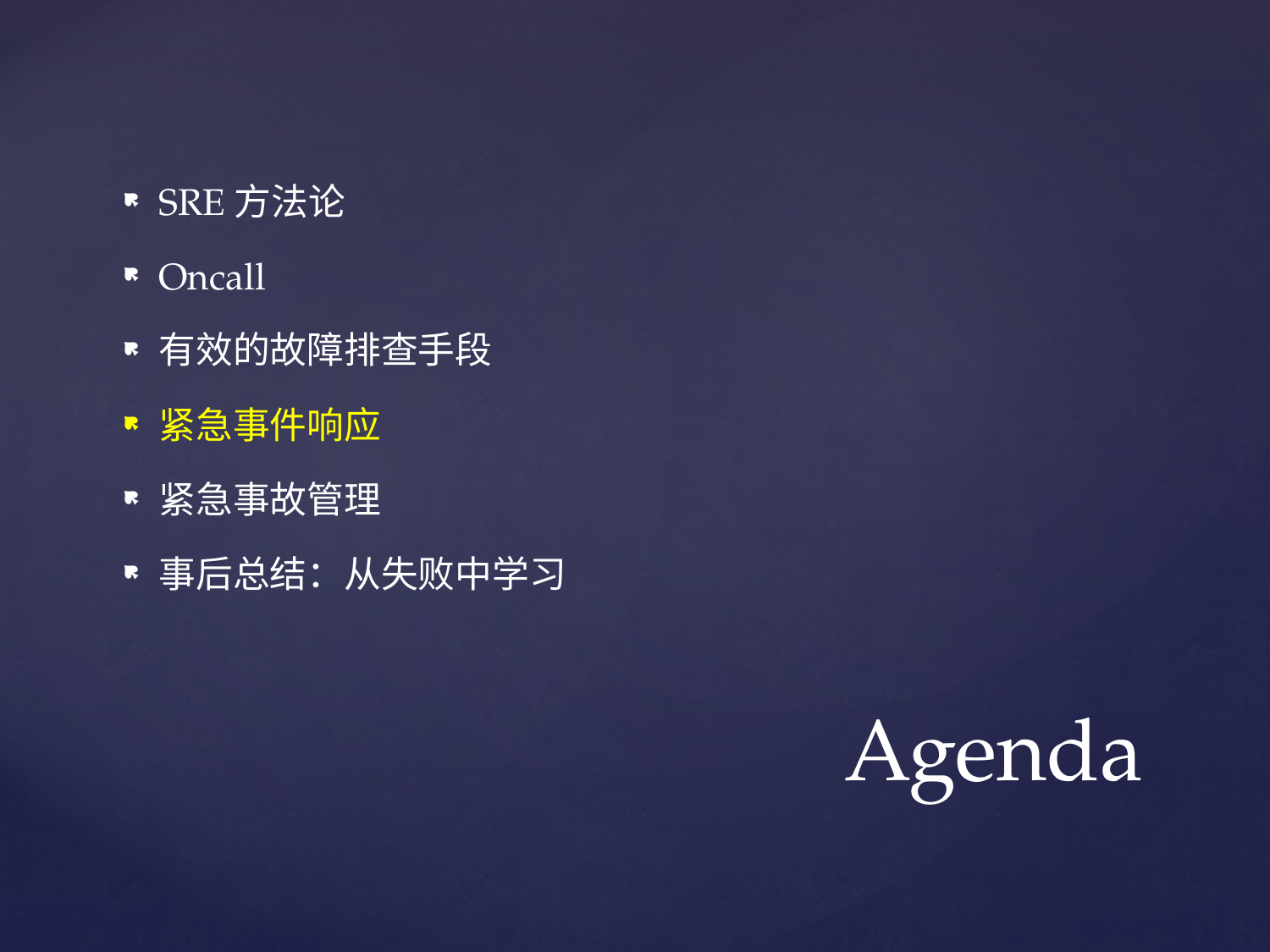

SRE方法论
Oncall
有效的故障排查手段
紧急事件响应
紧急事故管理
事后总结：从失败中学习
# Agenda